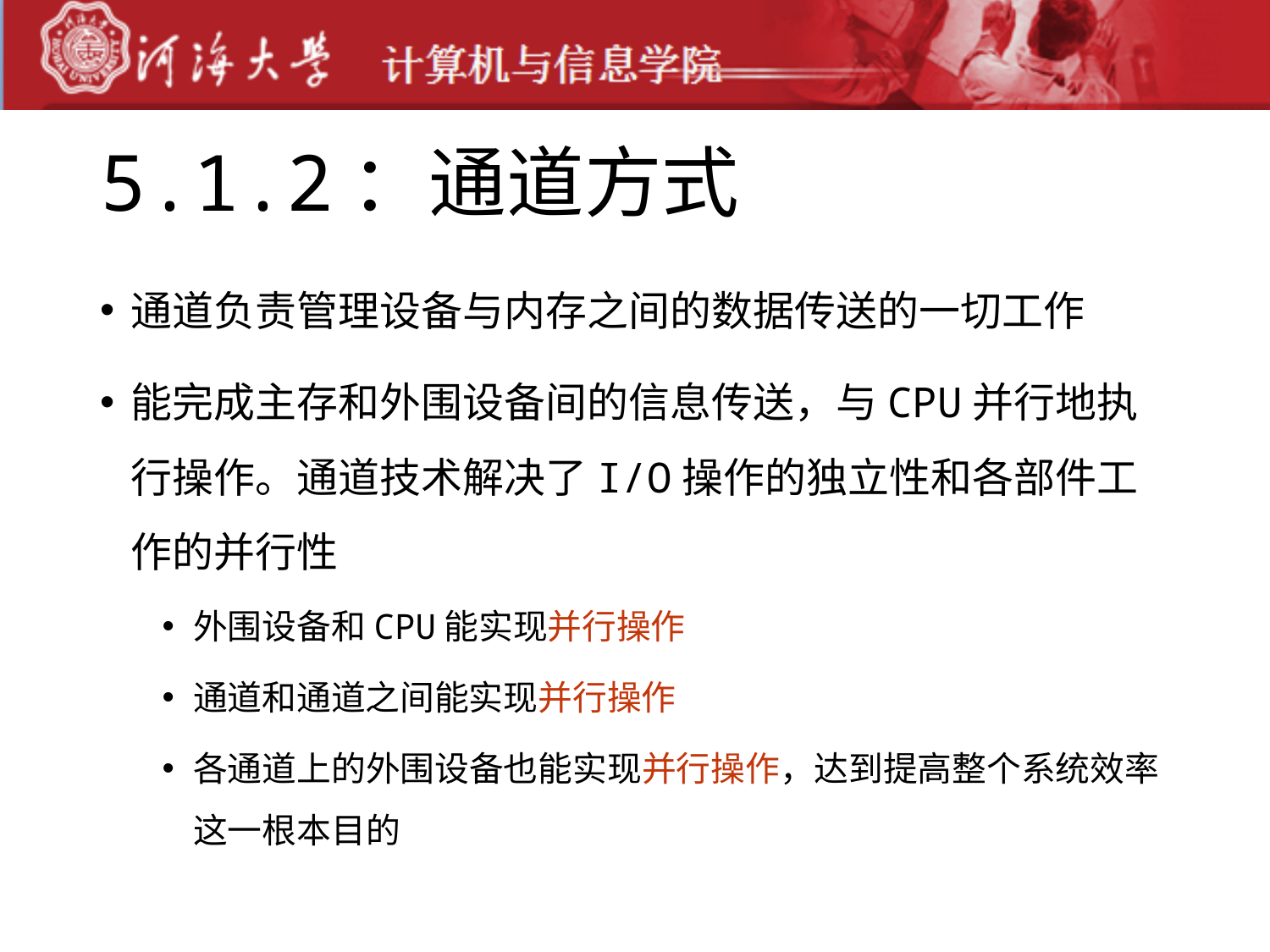

# 5.1.2：通道方式
通道负责管理设备与内存之间的数据传送的一切工作
能完成主存和外围设备间的信息传送，与CPU并行地执行操作。通道技术解决了I/O操作的独立性和各部件工作的并行性
外围设备和CPU能实现并行操作
通道和通道之间能实现并行操作
各通道上的外围设备也能实现并行操作，达到提高整个系统效率这一根本目的